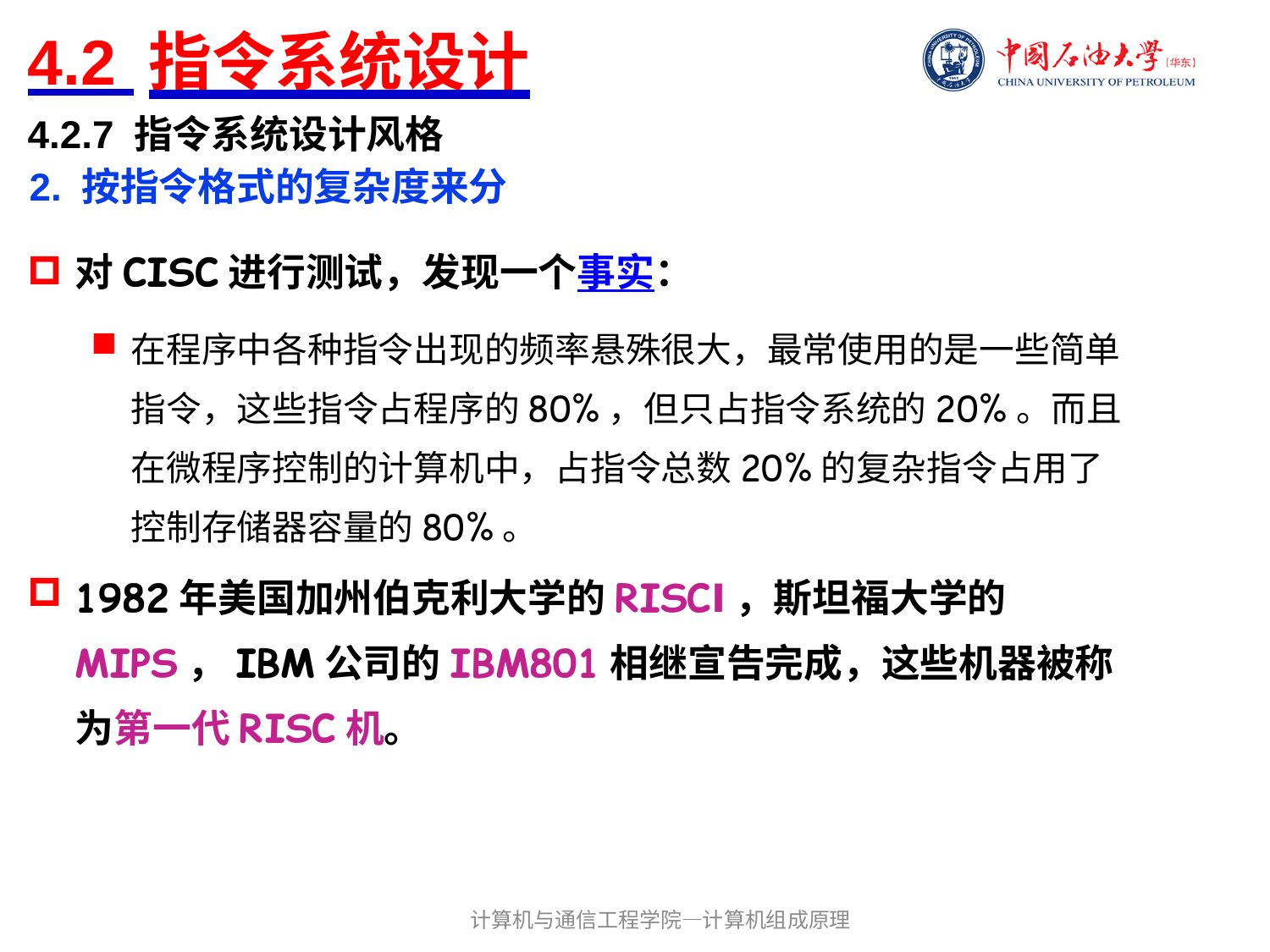

# 4.2 指令系统设计
4.2.7 指令系统设计风格
2. 按指令格式的复杂度来分
对CISC进行测试，发现一个事实：
在程序中各种指令出现的频率悬殊很大，最常使用的是一些简单指令，这些指令占程序的80%，但只占指令系统的20%。而且在微程序控制的计算机中，占指令总数20%的复杂指令占用了控制存储器容量的80%。
1982年美国加州伯克利大学的RISCⅠ，斯坦福大学的MIPS，IBM公司的IBM801相继宣告完成，这些机器被称为第一代RISC机。
计算机与通信工程学院—计算机组成原理
62